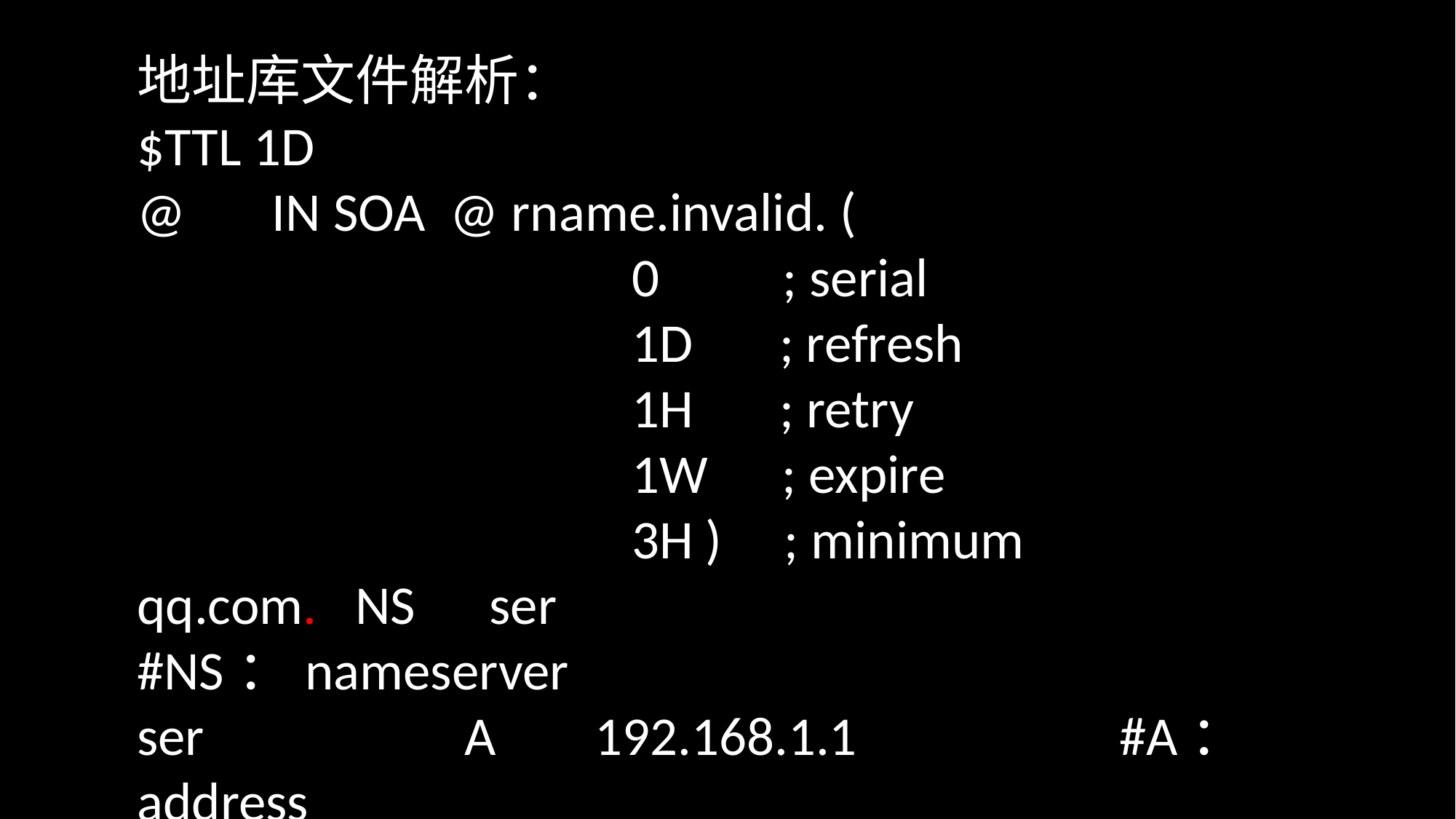

地址库文件解析：
$TTL 1D
@       IN SOA  @ rname.invalid. (
                                        0          ; serial
                                        1D       ; refresh
                                        1H       ; retry
                                        1W      ; expire
                                        3H )     ; minimum
qq.com. 	NS      ser							#NS：nameserver
ser     		A        192.168.1.1			#A：address
www    	A        192.168.1.100